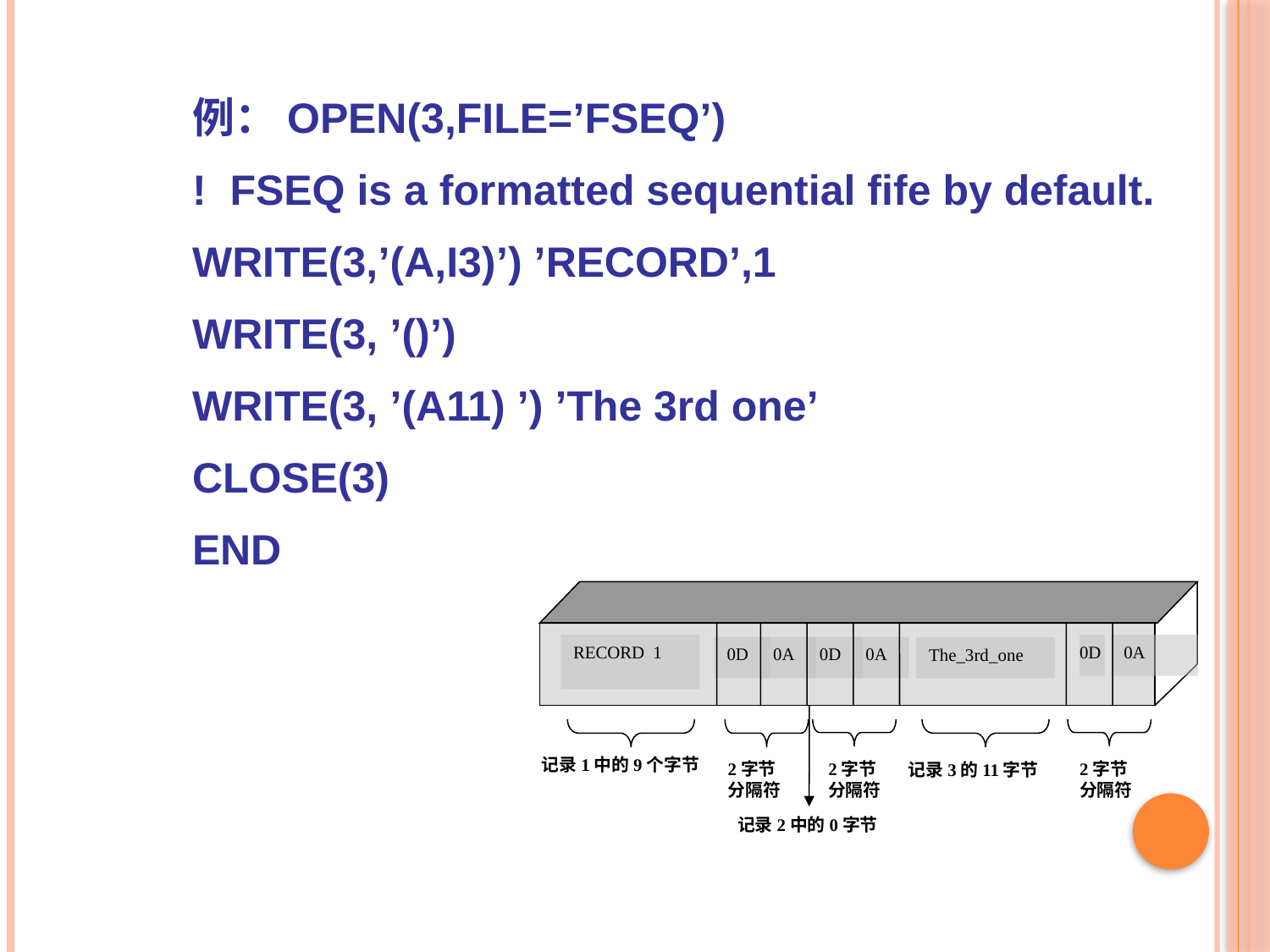

例：OPEN(3,FILE=’FSEQ’)
!  FSEQ is a formatted sequential fife by default.
WRITE(3,’(A,I3)’) ’RECORD’,1
WRITE(3, ’()’)
WRITE(3, ’(A11) ’) ’The 3rd one’
CLOSE(3)
END

RECORD  1

0D

0A

0D

0A

0D

0A

The_3rd_one

记录1中的9个字节

2字节
分隔符

2字节
分隔符

2字节
分隔符

记录3的11字节

记录2中的0字节